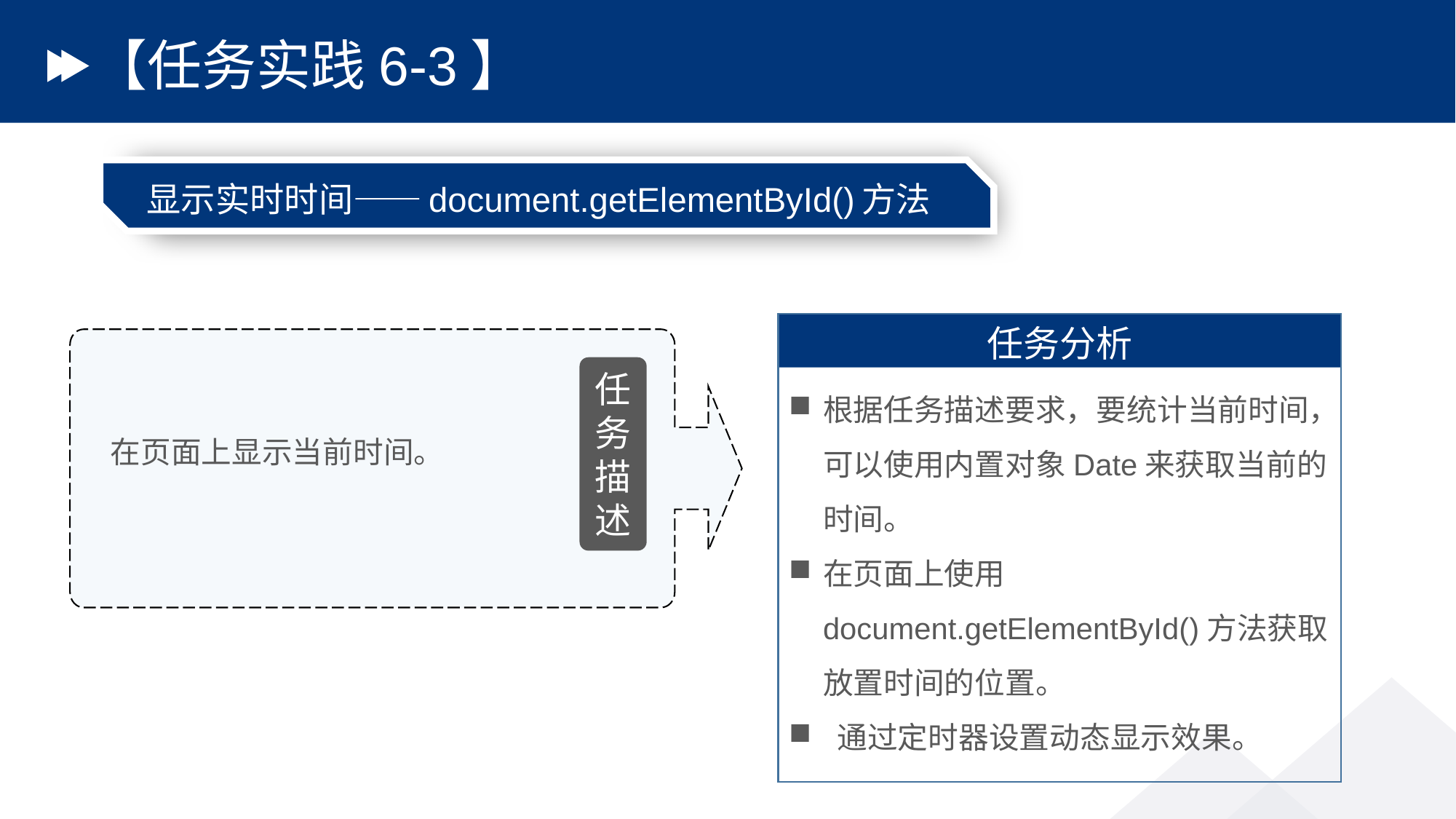

# 【任务实践6-3】
显示实时时间——document.getElementById()方法

任务分析
根据任务描述要求，要统计当前时间，可以使用内置对象Date来获取当前的时间。
在页面上使用document.getElementById()方法获取放置时间的位置。
 通过定时器设置动态显示效果。

任务描述
在页面上显示当前时间。